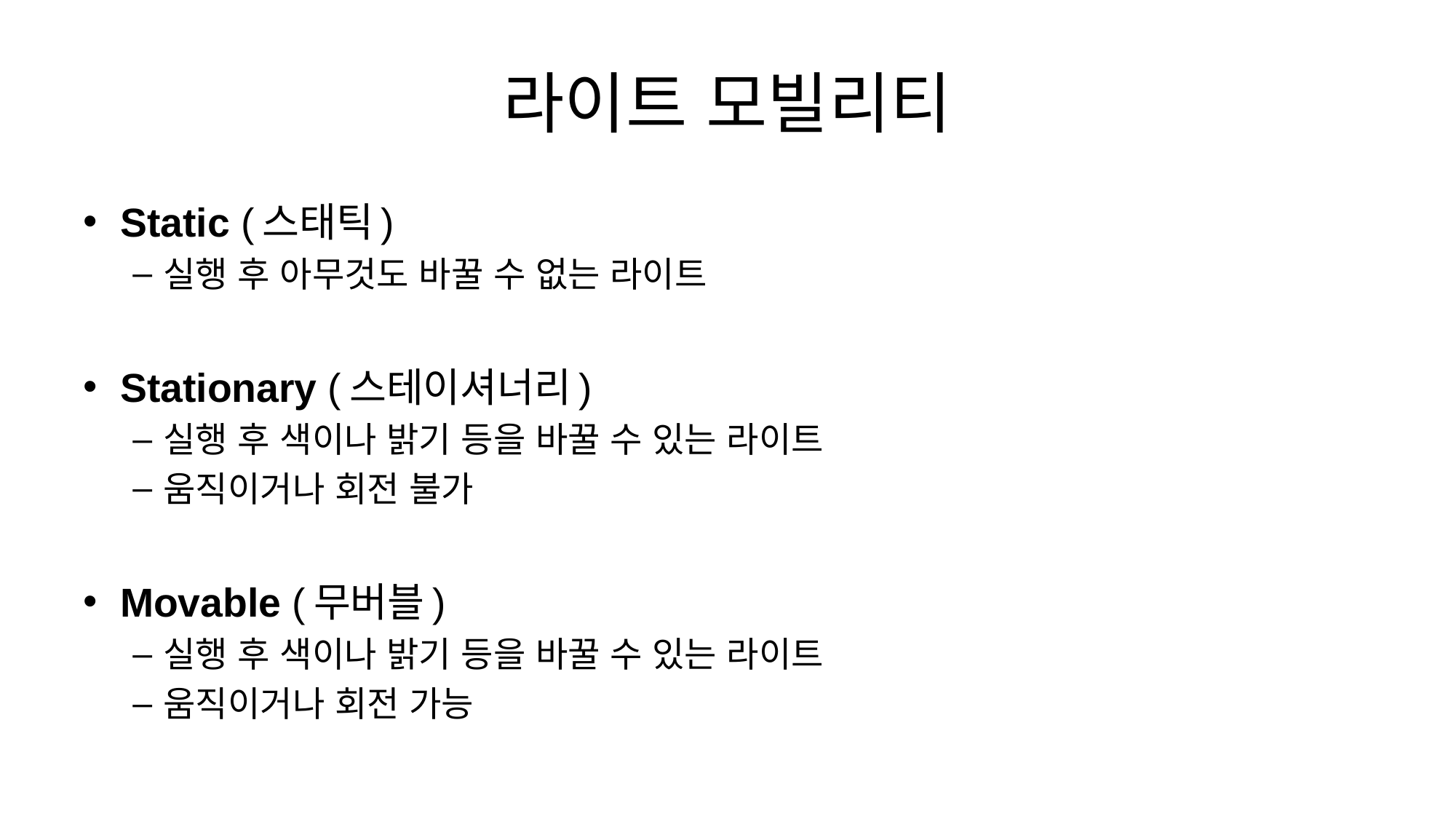

# 라이트 모빌리티
Static (스태틱)
실행 후 아무것도 바꿀 수 없는 라이트

Stationary (스테이셔너리)
실행 후 색이나 밝기 등을 바꿀 수 있는 라이트
움직이거나 회전 불가

Movable (무버블)
실행 후 색이나 밝기 등을 바꿀 수 있는 라이트
움직이거나 회전 가능